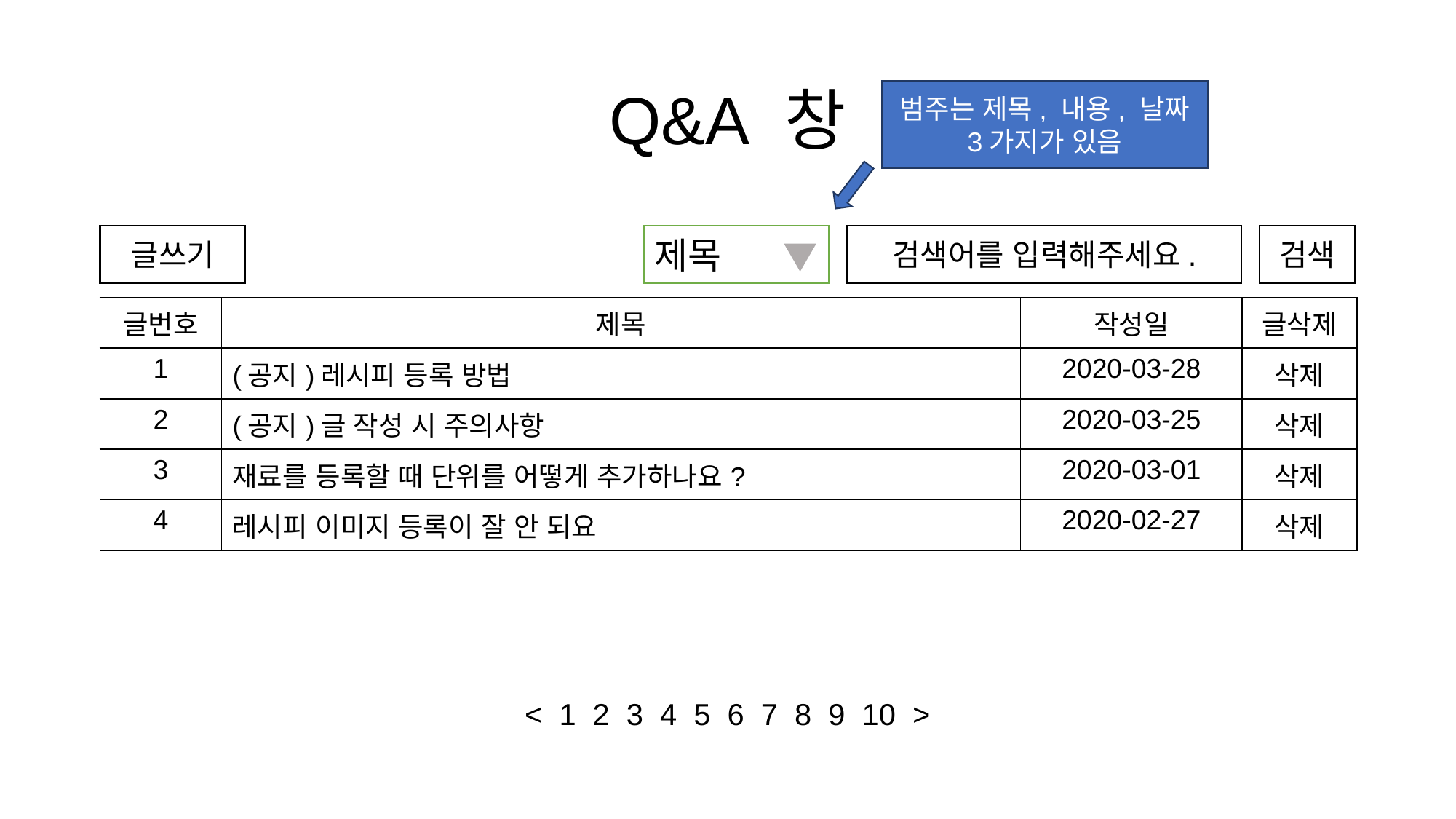

# Q&A 창
범주는 제목, 내용, 날짜 3가지가 있음

글쓰기
제목
검색어를 입력해주세요.
검색

| 글번호 | 제목 | 작성일 | 글삭제 |
| --- | --- | --- | --- |
| 1 | (공지)레시피 등록 방법 | 2020-03-28 | 삭제 |
| 2 | (공지)글 작성 시 주의사항 | 2020-03-25 | 삭제 |
| 3 | 재료를 등록할 때 단위를 어떻게 추가하나요? | 2020-03-01 | 삭제 |
| 4 | 레시피 이미지 등록이 잘 안 되요 | 2020-02-27 | 삭제 |
<  1  2  3  4  5  6  7  8  9  10  >